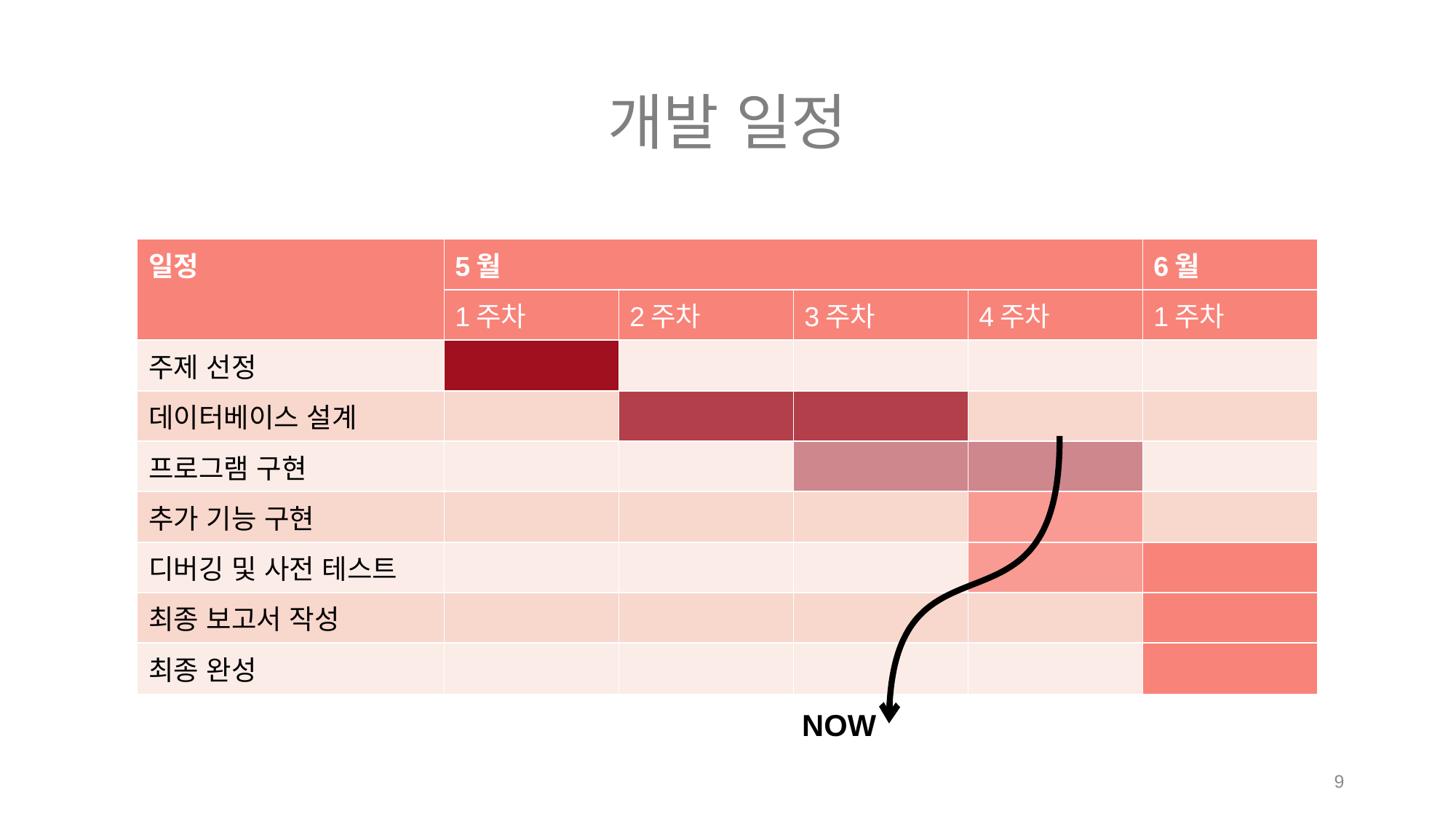

개발 일정
| 일정 | 5월 |  |  |  | 6월 |
| --- | --- | --- | --- | --- | --- |
|  | 1주차 | 2주차 | 3주차 | 4주차 | 1주차 |
| 주제 선정 |  |  |  |  |  |
| 데이터베이스 설계 |  |  |  |  |  |
| 프로그램 구현 |  |  |  |  |  |
| 추가 기능 구현 |  |  |  |  |  |
| 디버깅 및 사전 테스트 |  |  |  |  |  |
| 최종 보고서 작성 |  |  |  |  |  |
| 최종 완성 |  |  |  |  |  |

NOW
9